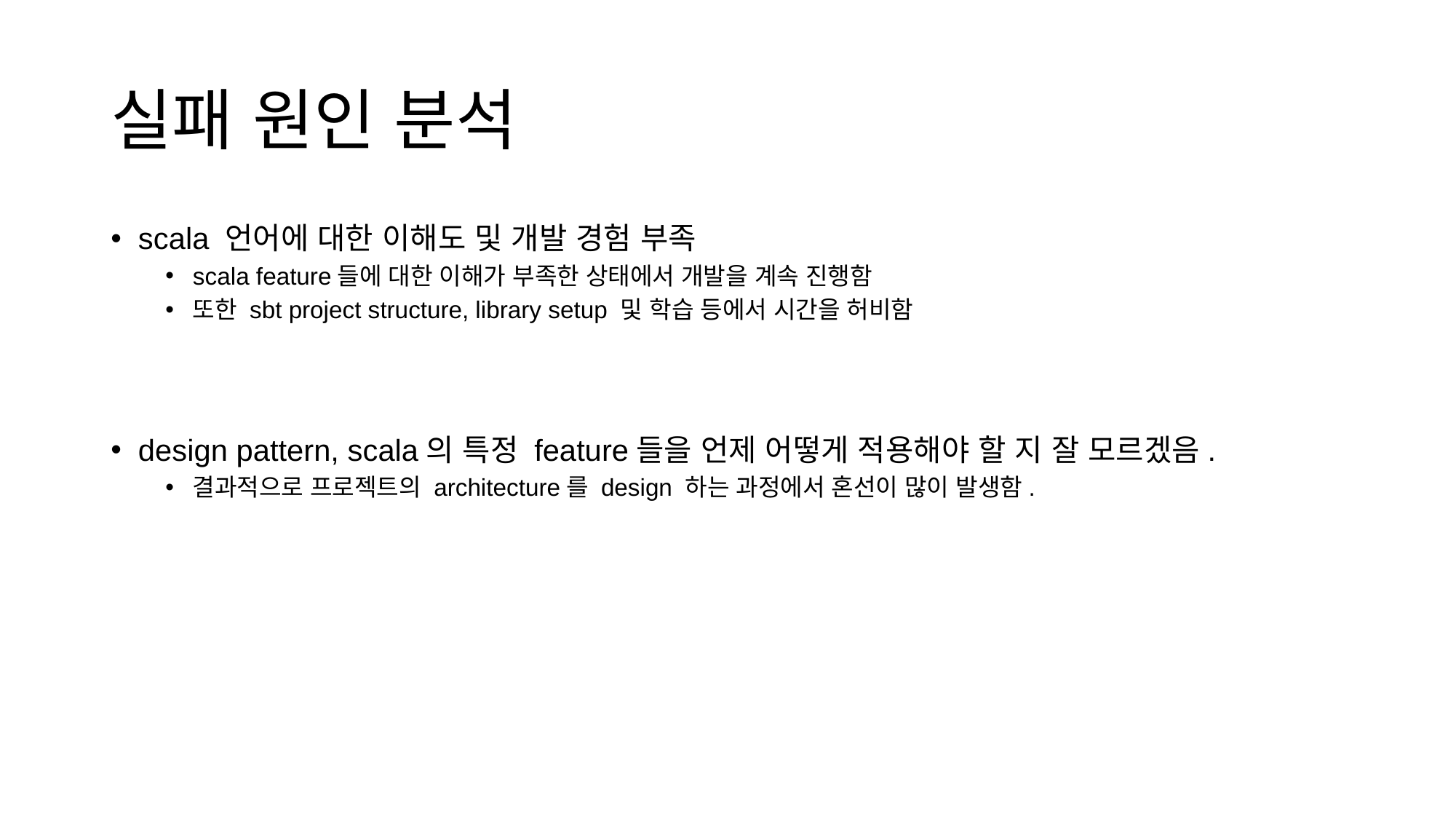

# 실패 원인 분석
scala 언어에 대한 이해도 및 개발 경험 부족
scala feature들에 대한 이해가 부족한 상태에서 개발을 계속 진행함
또한 sbt project structure, library setup 및 학습 등에서 시간을 허비함

design pattern, scala의 특정 feature들을 언제 어떻게 적용해야 할 지 잘 모르겠음.
결과적으로 프로젝트의 architecture를 design 하는 과정에서 혼선이 많이 발생함.